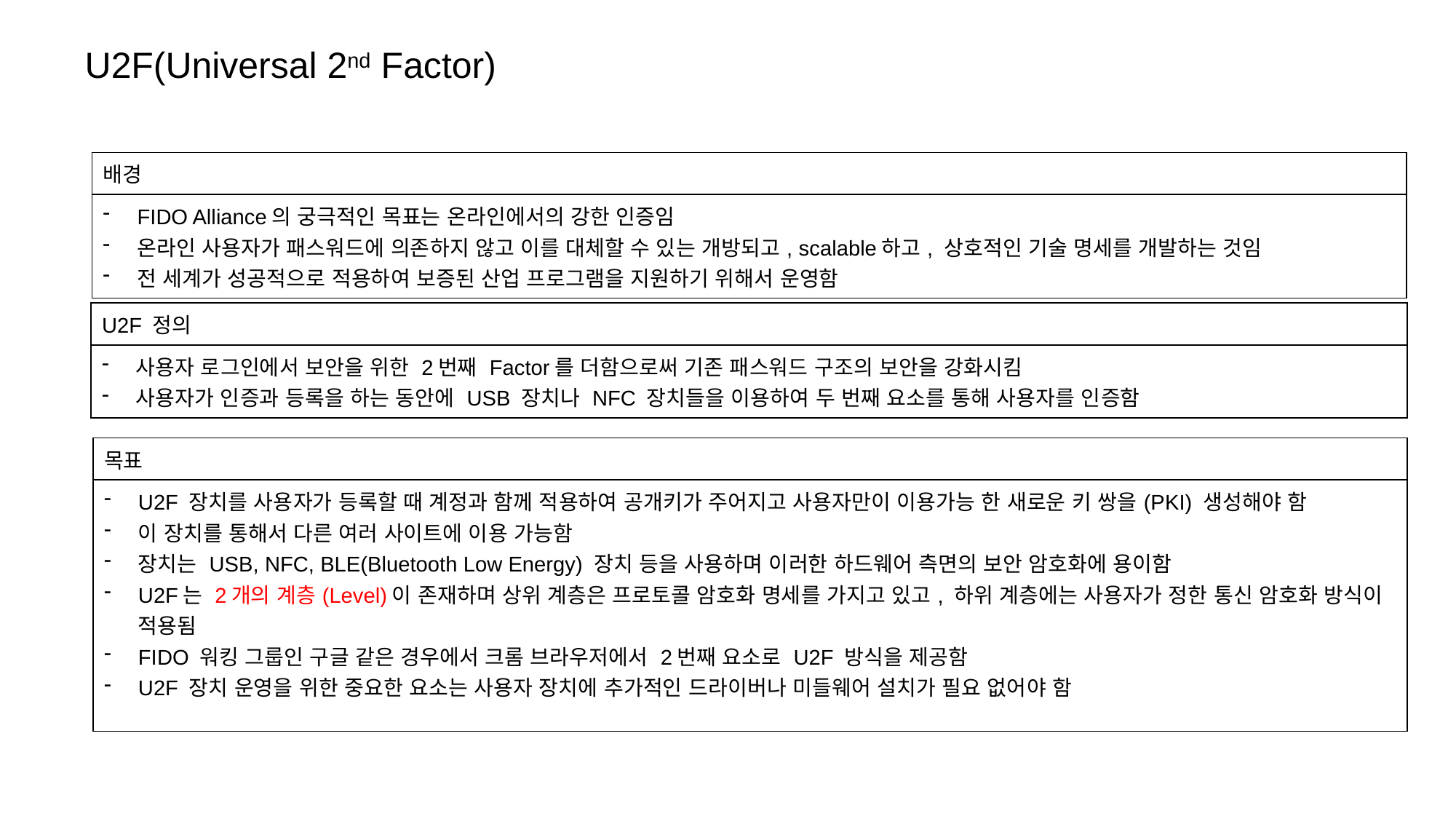

# U2F(Universal 2nd Factor)
| 배경 |
| --- |
| FIDO Alliance의 궁극적인 목표는 온라인에서의 강한 인증임 온라인 사용자가 패스워드에 의존하지 않고 이를 대체할 수 있는 개방되고, scalable하고, 상호적인 기술 명세를 개발하는 것임 전 세계가 성공적으로 적용하여 보증된 산업 프로그램을 지원하기 위해서 운영함 |
| U2F 정의 |
| --- |
| 사용자 로그인에서 보안을 위한 2번째 Factor를 더함으로써 기존 패스워드 구조의 보안을 강화시킴 사용자가 인증과 등록을 하는 동안에 USB 장치나 NFC 장치들을 이용하여 두 번째 요소를 통해 사용자를 인증함 |
| 목표 |
| --- |
| U2F 장치를 사용자가 등록할 때 계정과 함께 적용하여 공개키가 주어지고 사용자만이 이용가능 한 새로운 키 쌍을(PKI) 생성해야 함 이 장치를 통해서 다른 여러 사이트에 이용 가능함 장치는 USB, NFC, BLE(Bluetooth Low Energy) 장치 등을 사용하며 이러한 하드웨어 측면의 보안 암호화에 용이함 U2F는 2개의 계층(Level)이 존재하며 상위 계층은 프로토콜 암호화 명세를 가지고 있고, 하위 계층에는 사용자가 정한 통신 암호화 방식이 적용됨 FIDO 워킹 그룹인 구글 같은 경우에서 크롬 브라우저에서 2번째 요소로 U2F 방식을 제공함 U2F 장치 운영을 위한 중요한 요소는 사용자 장치에 추가적인 드라이버나 미들웨어 설치가 필요 없어야 함 |